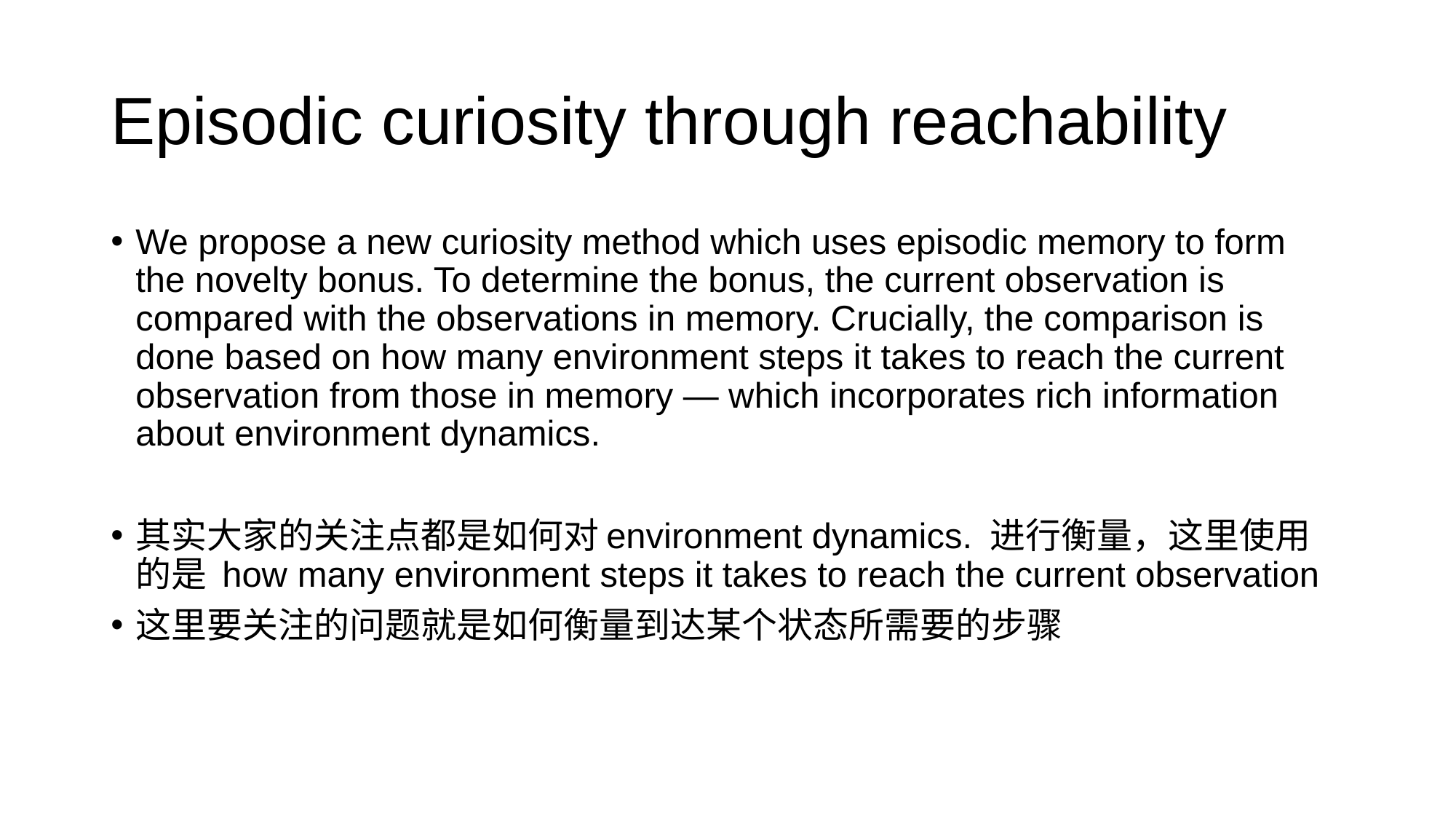

# Episodic curiosity through reachability
We propose a new curiosity method which uses episodic memory to form the novelty bonus. To determine the bonus, the current observation is compared with the observations in memory. Crucially, the comparison is done based on how many environment steps it takes to reach the current observation from those in memory — which incorporates rich information about environment dynamics.

其实大家的关注点都是如何对environment dynamics. 进行衡量，这里使用的是 how many environment steps it takes to reach the current observation
这里要关注的问题就是如何衡量到达某个状态所需要的步骤